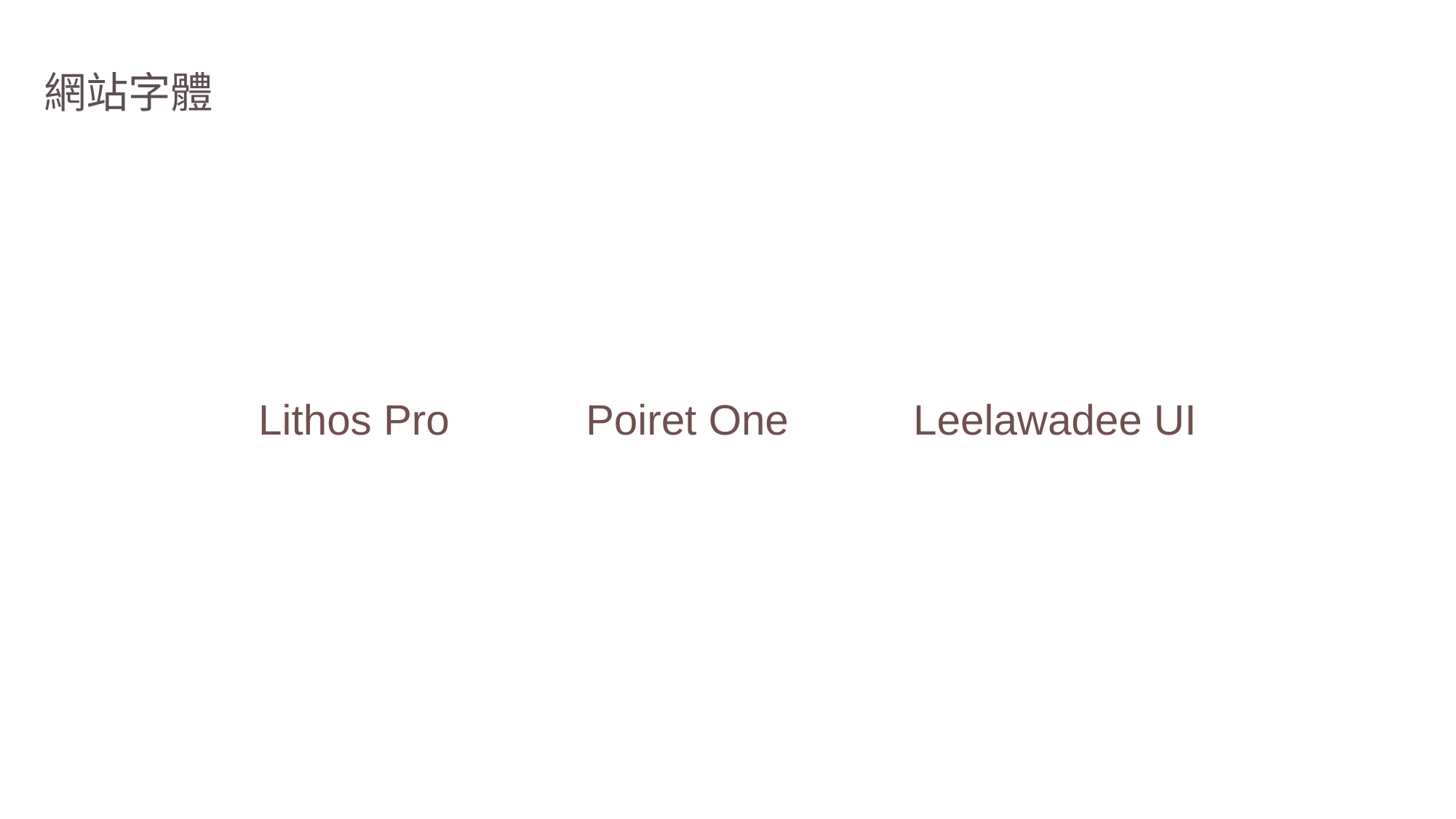

網站字體
Lithos Pro		Poiret One		Leelawadee UI